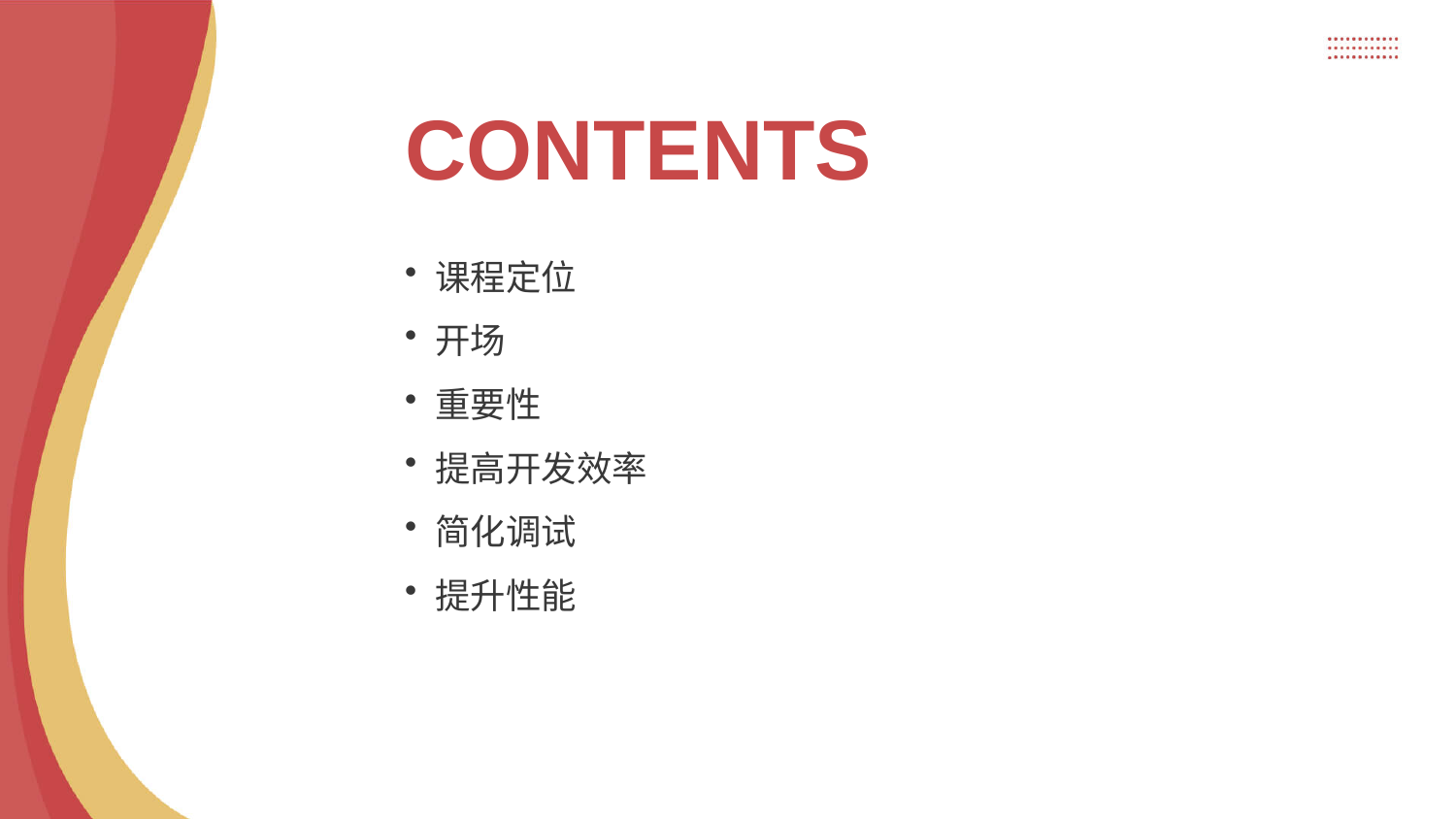

CONTENTS
课程定位
开场
重要性
提高开发效率
简化调试
提升性能